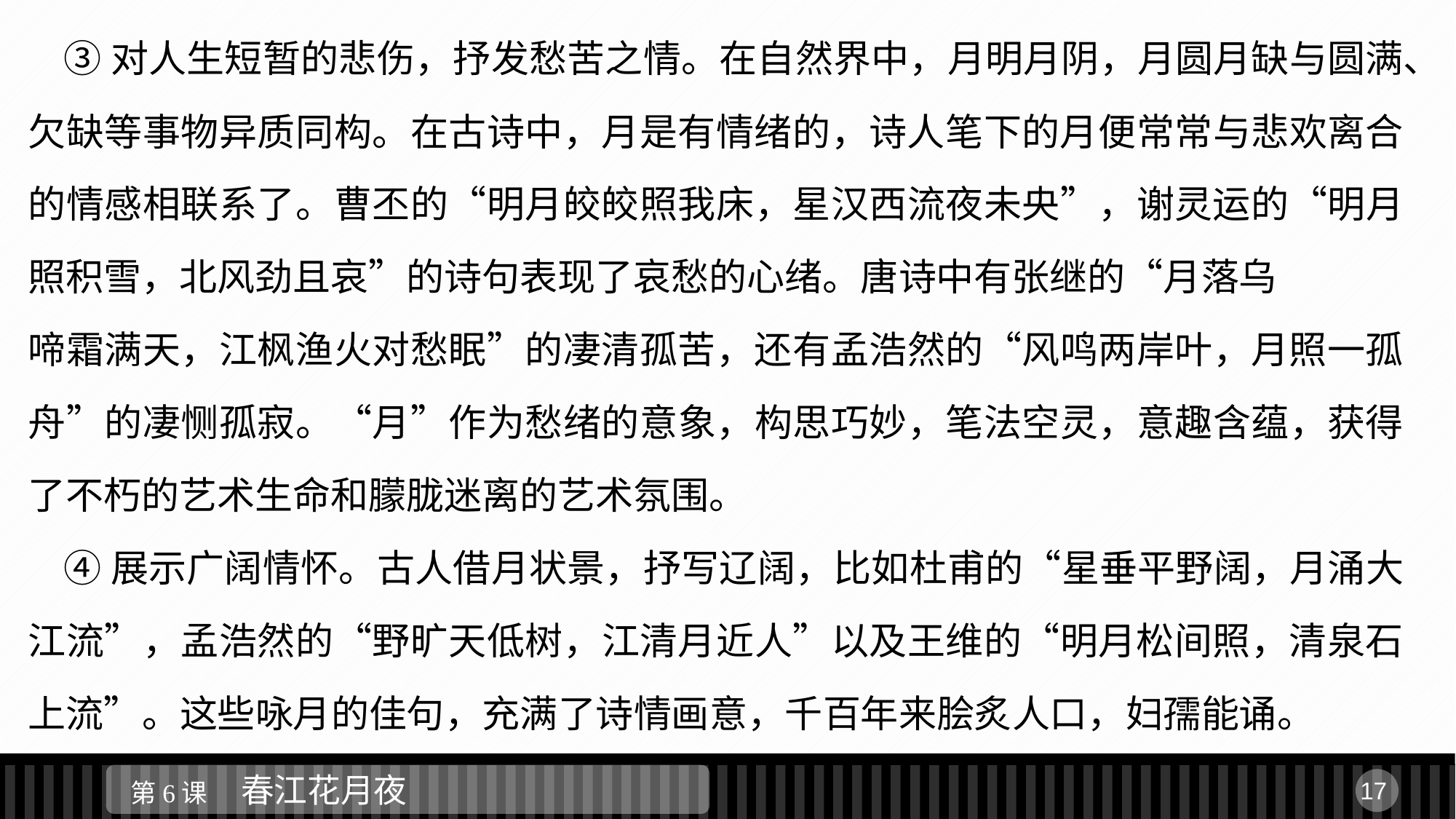

③对人生短暂的悲伤，抒发愁苦之情。在自然界中，月明月阴，月圆月缺与圆满、欠缺等事物异质同构。在古诗中，月是有情绪的，诗人笔下的月便常常与悲欢离合的情感相联系了。曹丕的“明月皎皎照我床，星汉西流夜未央”，谢灵运的“明月照积雪，北风劲且哀”的诗句表现了哀愁的心绪。唐诗中有张继的“月落乌
啼霜满天，江枫渔火对愁眠”的凄清孤苦，还有孟浩然的“风鸣两岸叶，月照一孤舟”的凄恻孤寂。“月”作为愁绪的意象，构思巧妙，笔法空灵，意趣含蕴，获得了不朽的艺术生命和朦胧迷离的艺术氛围。
    ④展示广阔情怀。古人借月状景，抒写辽阔，比如杜甫的“星垂平野阔，月涌大江流”，孟浩然的“野旷天低树，江清月近人”以及王维的“明月松间照，清泉石上流”。这些咏月的佳句，充满了诗情画意，千百年来脍炙人口，妇孺能诵。